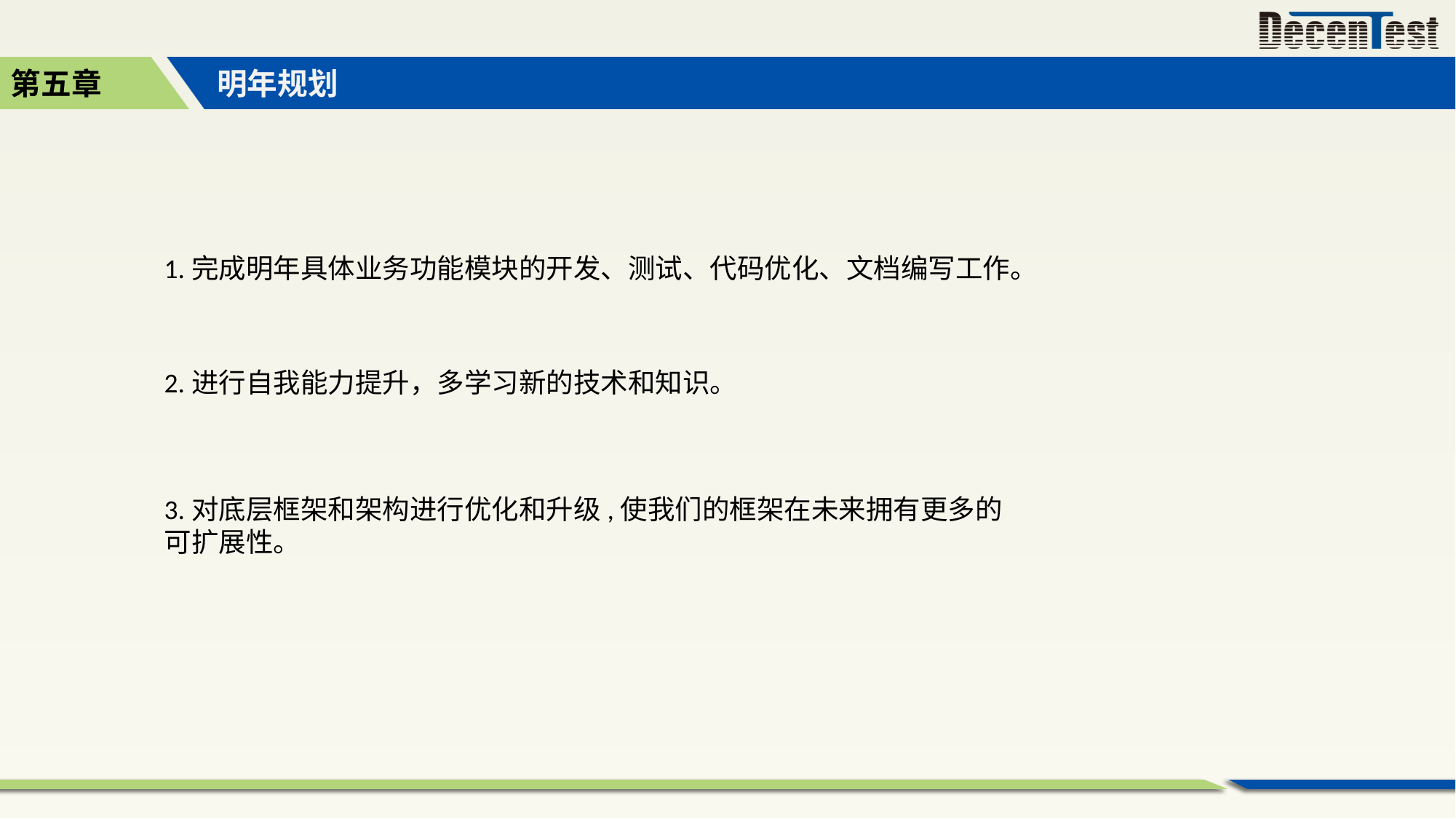

第五章
明年规划
1.完成明年具体业务功能模块的开发、测试、代码优化、文档编写工作。
2.进行自我能力提升，多学习新的技术和知识。
3.对底层框架和架构进行优化和升级,使我们的框架在未来拥有更多的可扩展性。

7